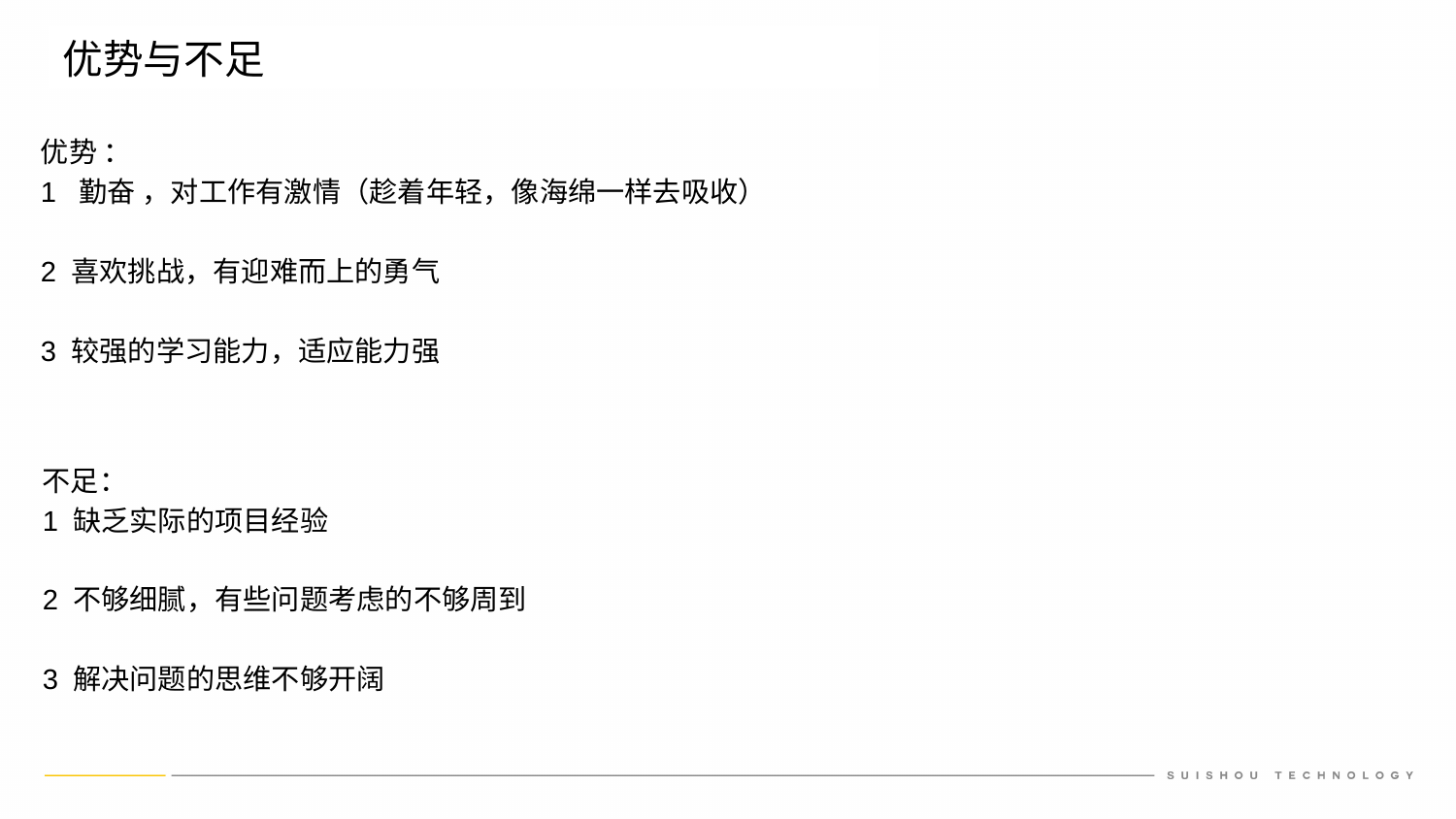

# 优势与不足
优势 ：
1  勤奋 ，对工作有激情（趁着年轻，像海绵一样去吸收）

2 喜欢挑战，有迎难而上的勇气

3 较强的学习能力，适应能力强

不足：
1 缺乏实际的项目经验

2 不够细腻，有些问题考虑的不够周到

3 解决问题的思维不够开阔